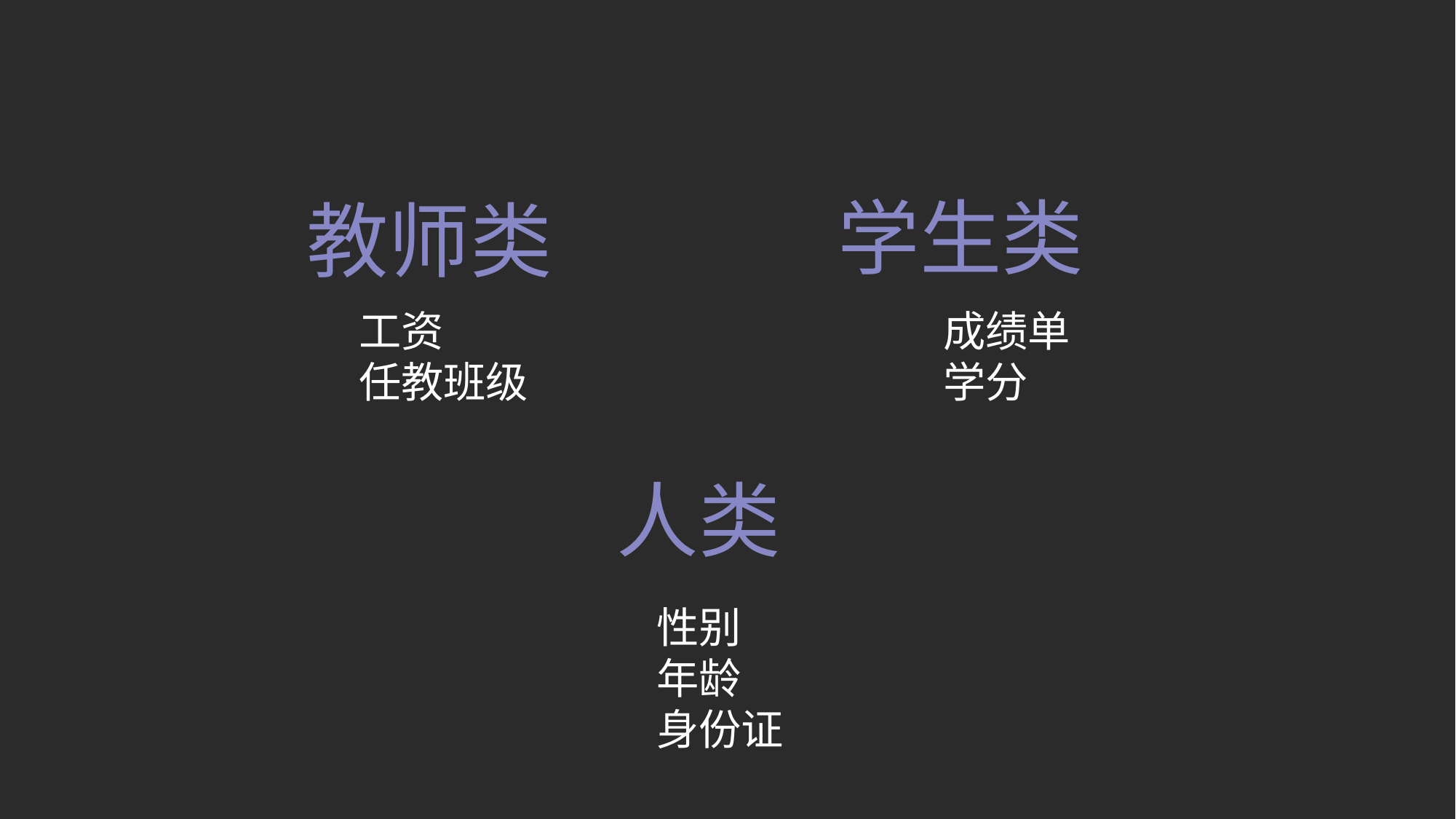

学生类
教师类
工资
任教班级
成绩单
学分
人类
性别
年龄
身份证